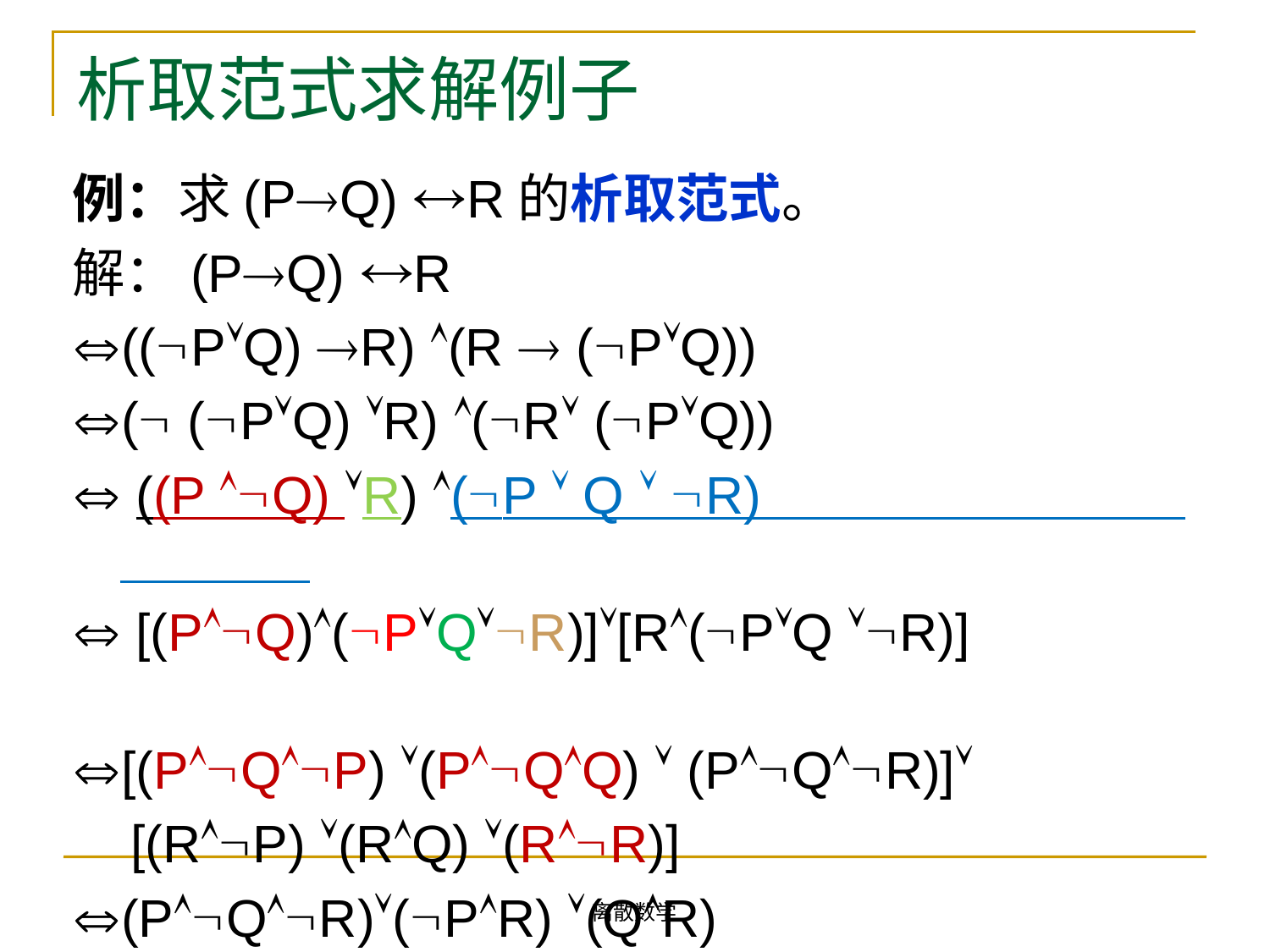

# 析取范式求解例子
例：求(P→Q) ↔R的析取范式。
解：(P→Q) ↔R
⇔((¬P∨Q) →R) ∧(R → (¬P∨Q))
⇔(¬ (¬P∨Q) ∨R) ∧(¬R∨ (¬P∨Q))
⇔ ((P ∧¬Q) ∨R) ∧(¬P ∨ Q ∨ ¬R)
⇔ [(P∧¬Q)∧(¬P∨Q∨¬R)]∨[R∧(¬P∨Q ∨¬R)]
⇔[(P∧¬Q∧¬P) ∨(P∧¬Q∧Q) ∨ (P∧¬Q∧¬R)]∨
    [(R∧¬P) ∨(R∧Q) ∨(R∧¬R)]
⇔(P∧¬Q∧¬R)∨(¬P∧R) ∨(Q∧R)

89
离散数学